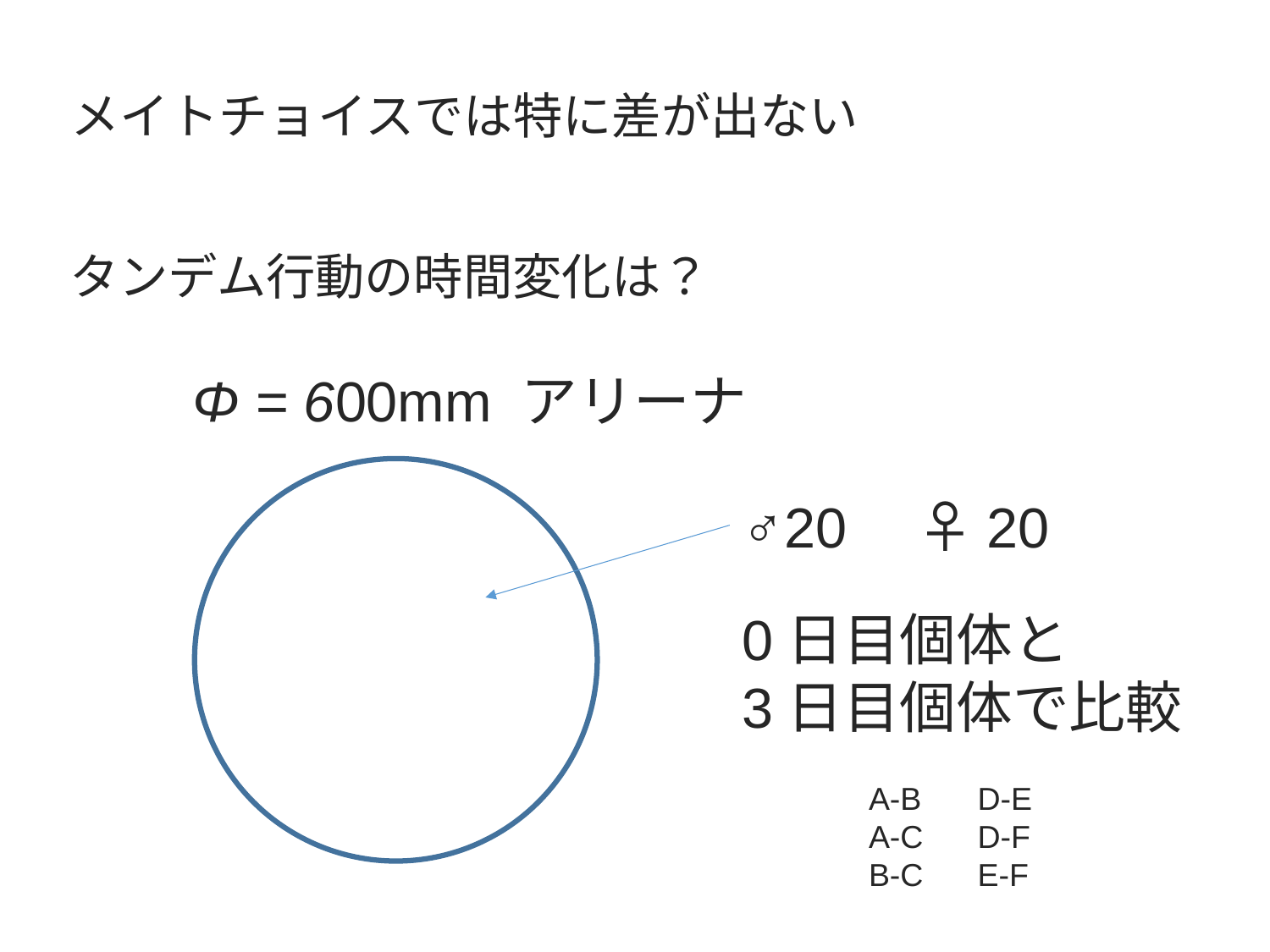

メイトチョイスでは特に差が出ない
タンデム行動の時間変化は？
Φ = 600mm アリーナ

♂20　♀20
0日目個体と
3日目個体で比較
A-B
A-C
B-C
D-E
D-F
E-F